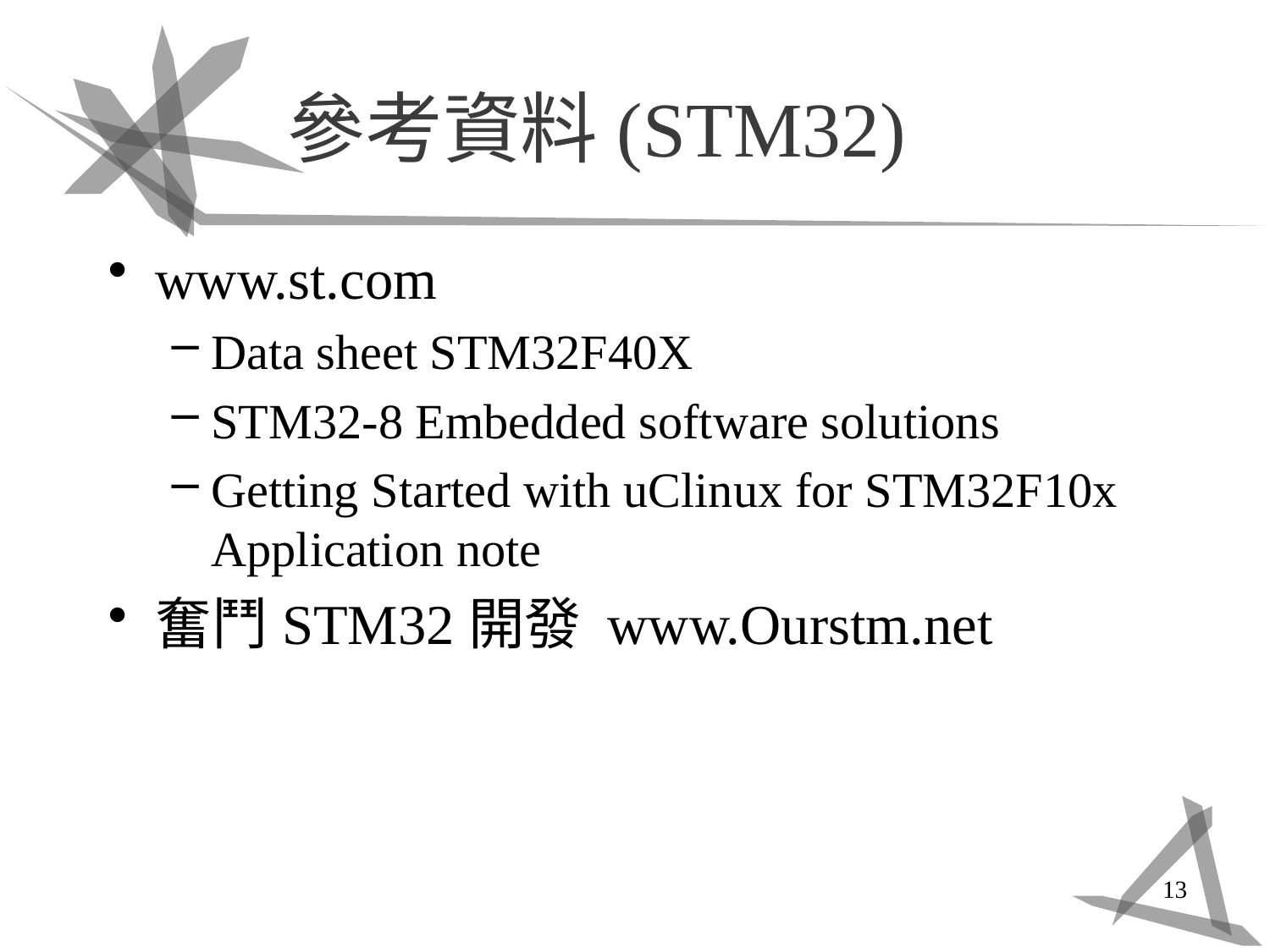

# 參考資料(STM32)
www.st.com
Data sheet STM32F40X
STM32-8 Embedded software solutions
Getting Started with uClinux for STM32F10x Application note
奮鬥STM32開發 www.Ourstm.net
13